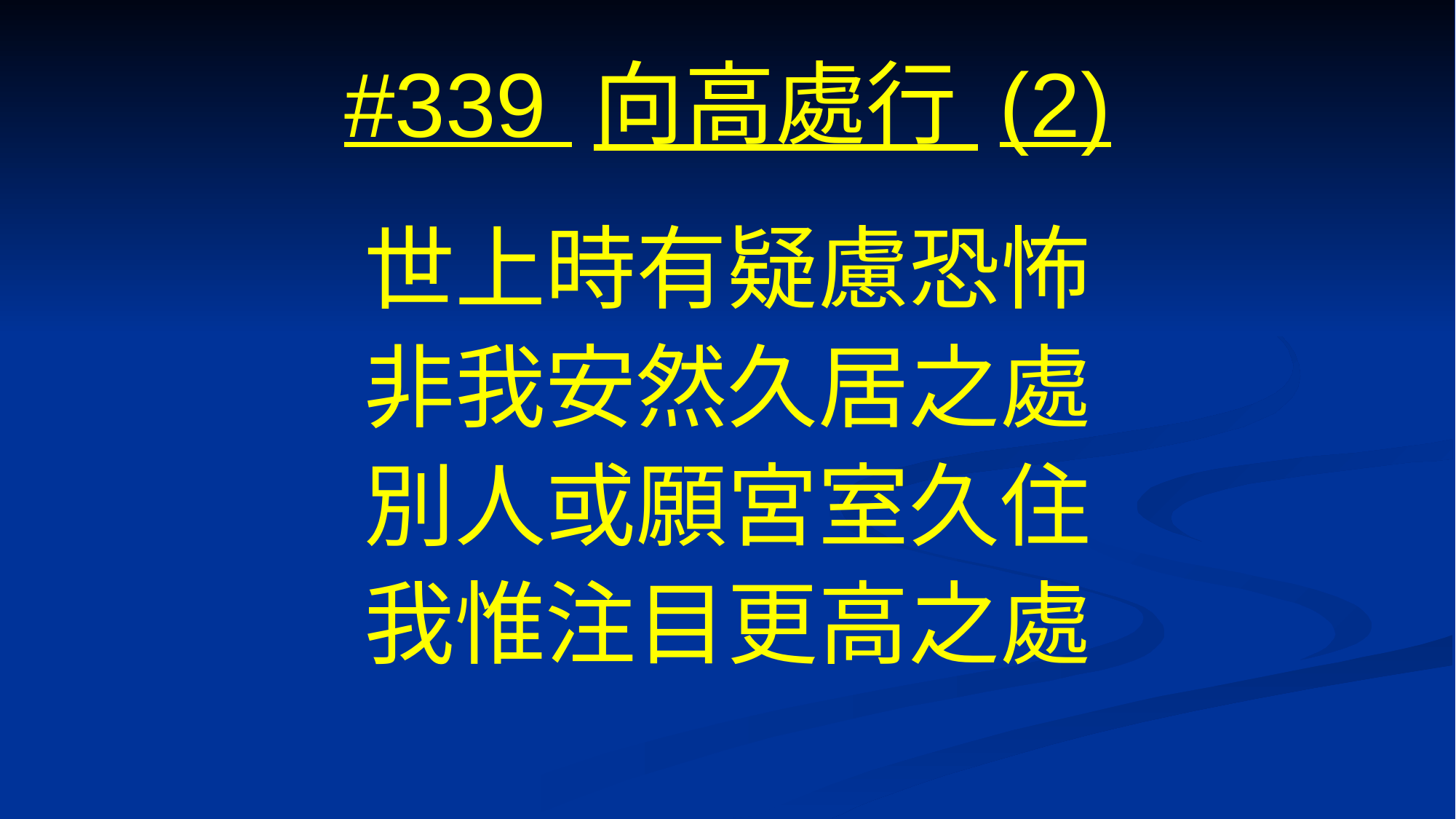

# #339 向高處行 (2)
世上時有疑慮恐怖
非我安然久居之處
別人或願宮室久住
我惟注目更高之處